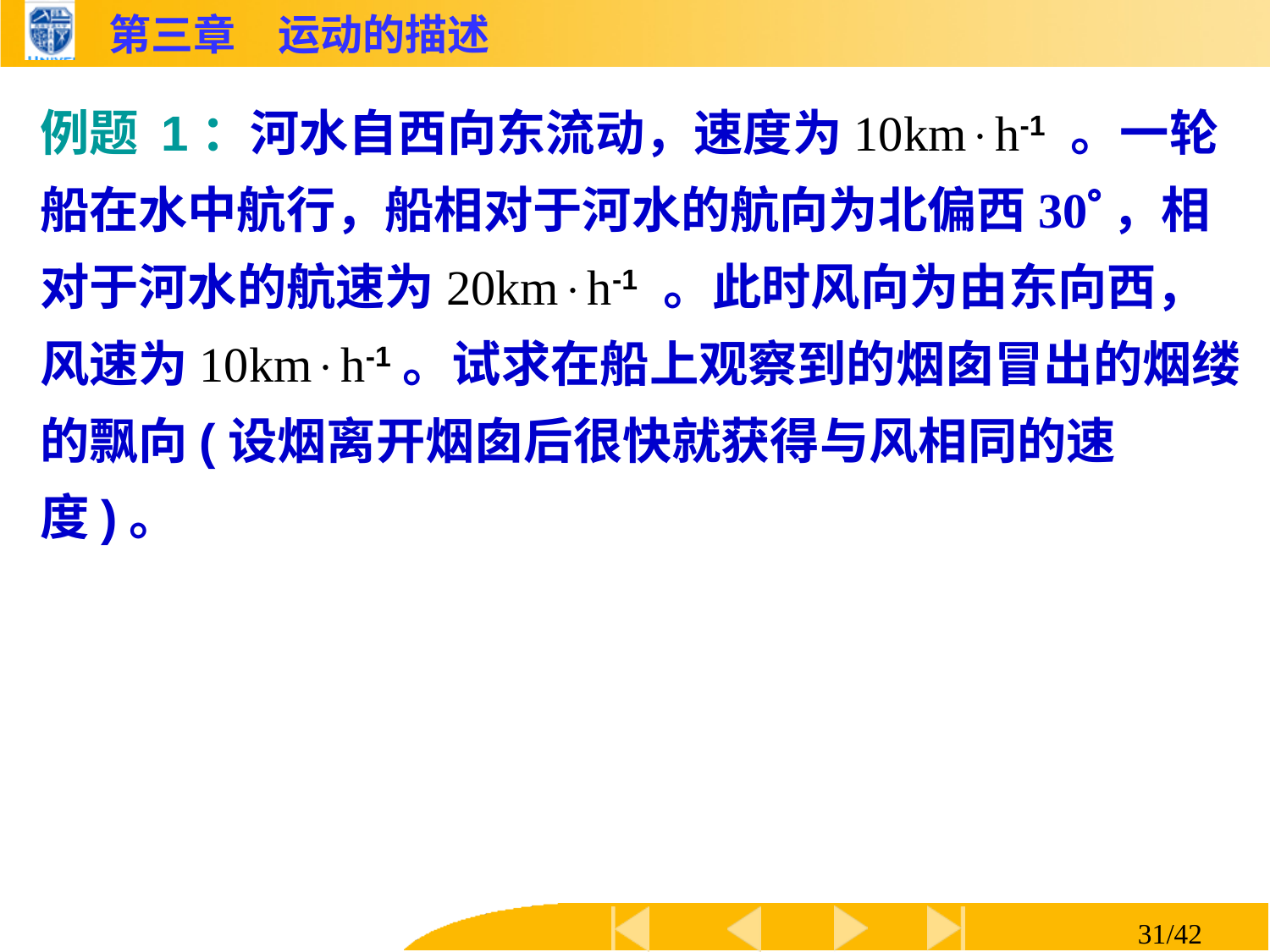

例题 1：河水自西向东流动，速度为10km⋅h-1 。一轮船在水中航行，船相对于河水的航向为北偏西30°，相对于河水的航速为20km⋅h-1 。此时风向为由东向西，风速为10km⋅h-1。试求在船上观察到的烟囱冒出的烟缕的飘向(设烟离开烟囱后很快就获得与风相同的速度)。
31/42